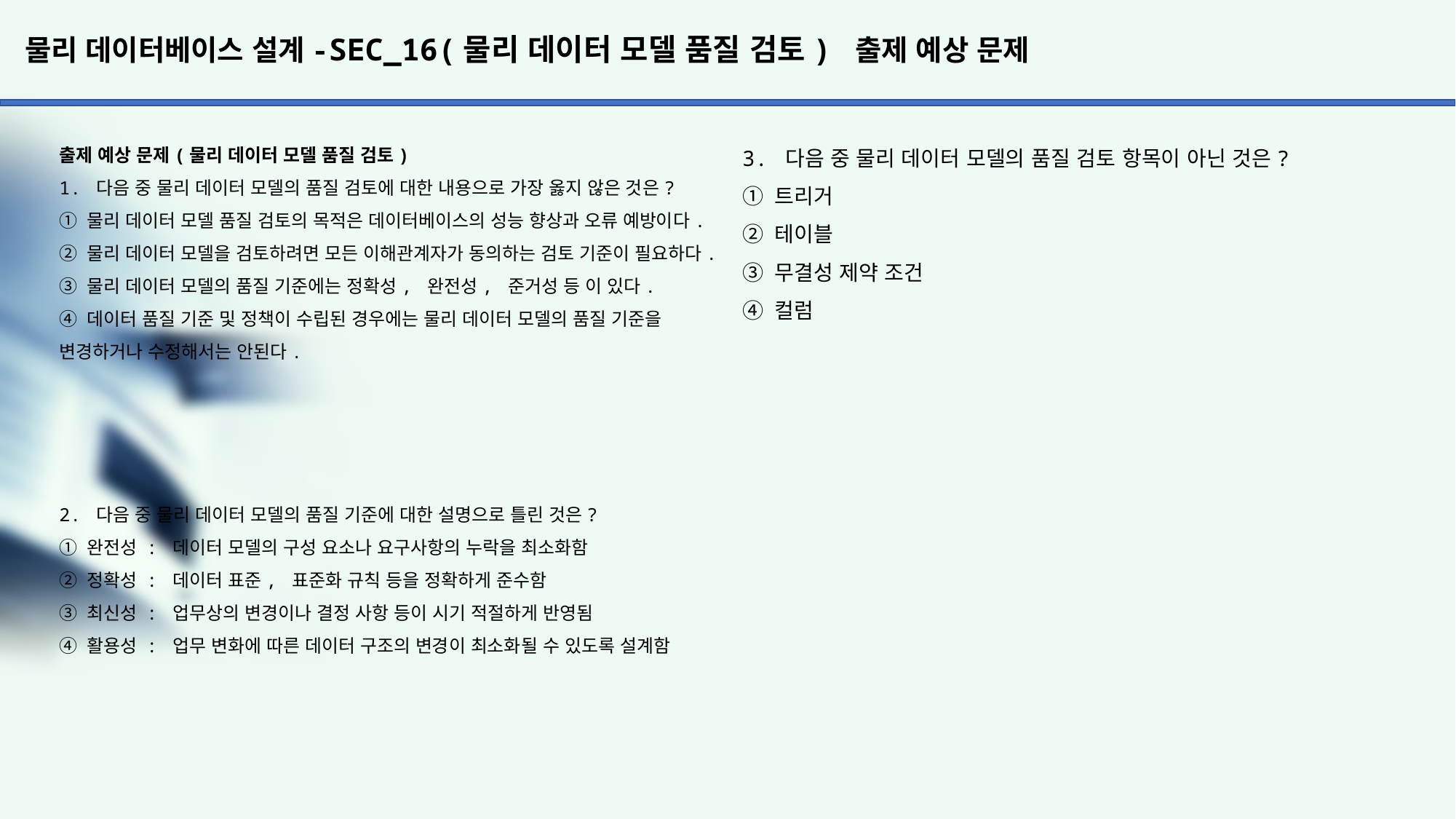

# 물리 데이터베이스 설계-SEC_16(물리 데이터 모델 품질 검토) 출제 예상 문제
3. 다음 중 물리 데이터 모델의 품질 검토 항목이 아닌 것은?
① 트리거
② 테이블
③ 무결성 제약 조건
④ 컬럼
출제 예상 문제(물리 데이터 모델 품질 검토)
1. 다음 중 물리 데이터 모델의 품질 검토에 대한 내용으로 가장 옳지 않은 것은?
① 물리 데이터 모델 품질 검토의 목적은 데이터베이스의 성능 향상과 오류 예방이다.
② 물리 데이터 모델을 검토하려면 모든 이해관계자가 동의하는 검토 기준이 필요하다.
③ 물리 데이터 모델의 품질 기준에는 정확성, 완전성, 준거성 등 이 있다.
④ 데이터 품질 기준 및 정책이 수립된 경우에는 물리 데이터 모델의 품질 기준을 변경하거나 수정해서는 안된다.

2. 다음 중 물리 데이터 모델의 품질 기준에 대한 설명으로 틀린 것은?
① 완전성 : 데이터 모델의 구성 요소나 요구사항의 누락을 최소화함
② 정확성 : 데이터 표준, 표준화 규칙 등을 정확하게 준수함
③ 최신성 : 업무상의 변경이나 결정 사항 등이 시기 적절하게 반영됨
④ 활용성 : 업무 변화에 따른 데이터 구조의 변경이 최소화될 수 있도록 설계함